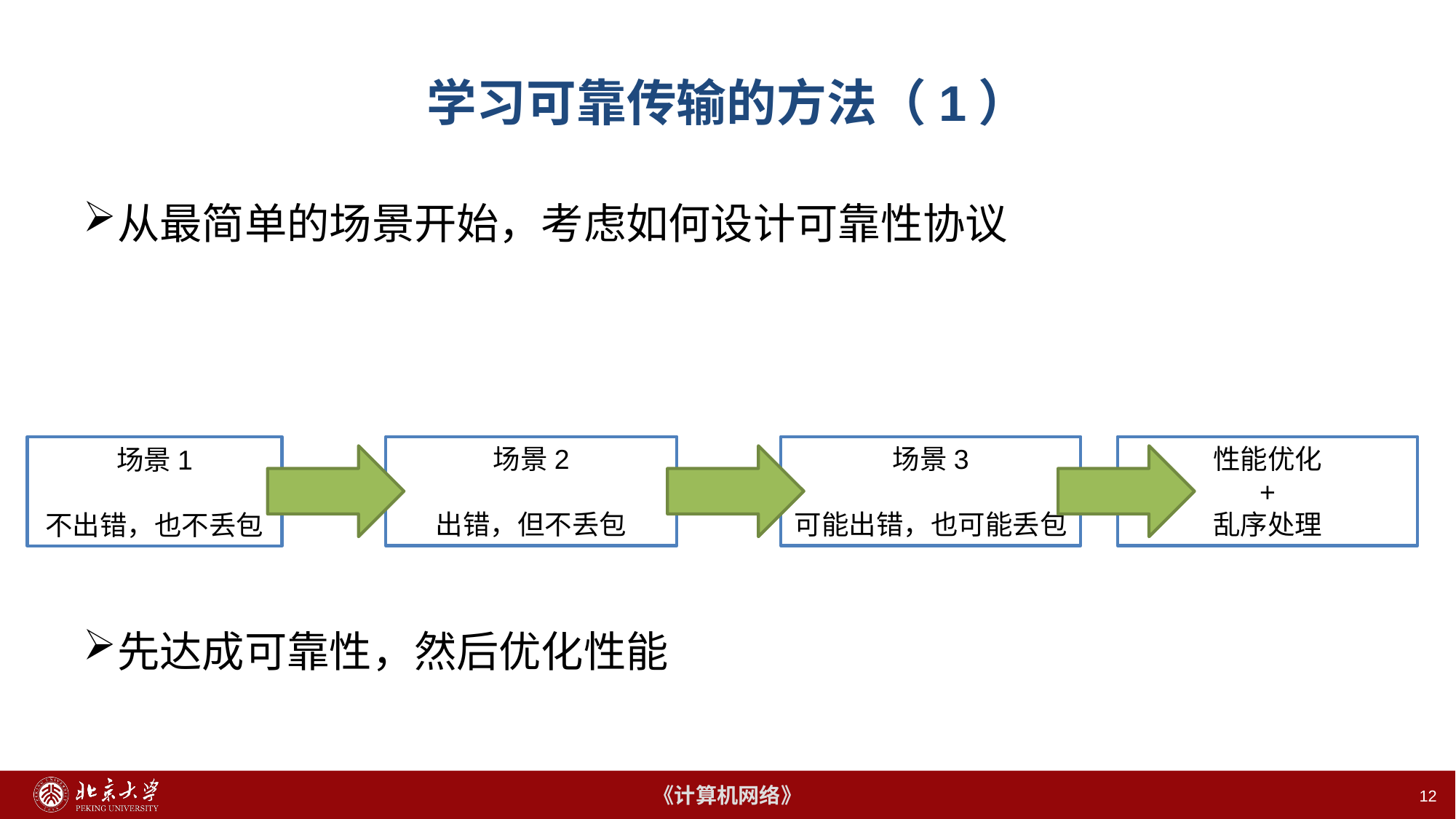

# 学习可靠传输的方法（1）
从最简单的场景开始，考虑如何设计可靠性协议

先达成可靠性，然后优化性能
场景2

出错，但不丢包
场景3

可能出错，也可能丢包
性能优化
+
乱序处理
场景1

不出错，也不丢包

12